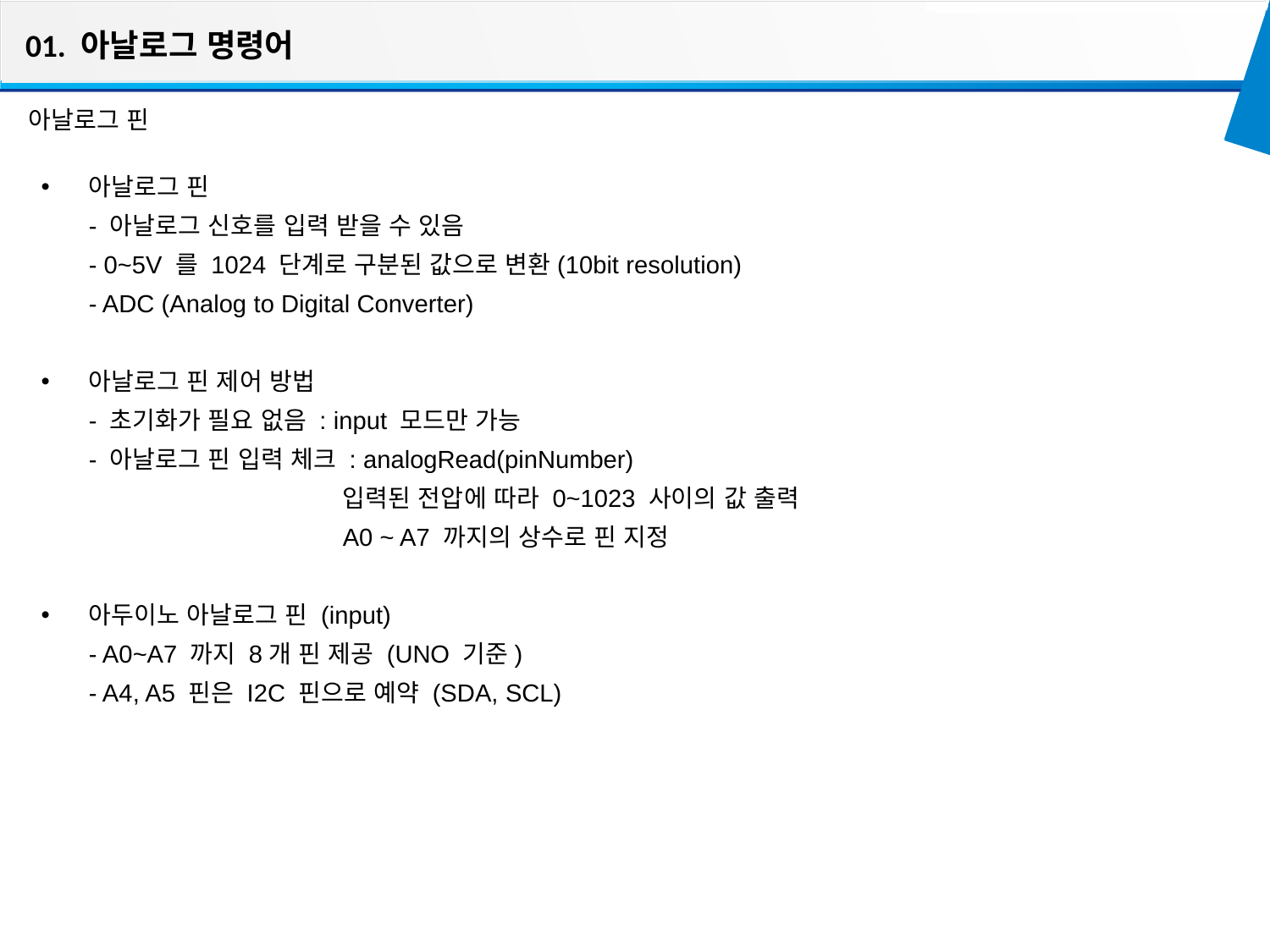

01. 아날로그 명령어

아날로그 핀
아날로그 핀
	- 아날로그 신호를 입력 받을 수 있음
	- 0~5V 를 1024 단계로 구분된 값으로 변환(10bit resolution)
	- ADC (Analog to Digital Converter)

아날로그 핀 제어 방법
	- 초기화가 필요 없음 : input 모드만 가능
	- 아날로그 핀 입력 체크 : analogRead(pinNumber)
			입력된 전압에 따라 0~1023 사이의 값 출력
			A0 ~ A7 까지의 상수로 핀 지정

아두이노 아날로그 핀 (input)
	- A0~A7 까지 8개 핀 제공 (UNO 기준)
	- A4, A5 핀은 I2C 핀으로 예약 (SDA, SCL)